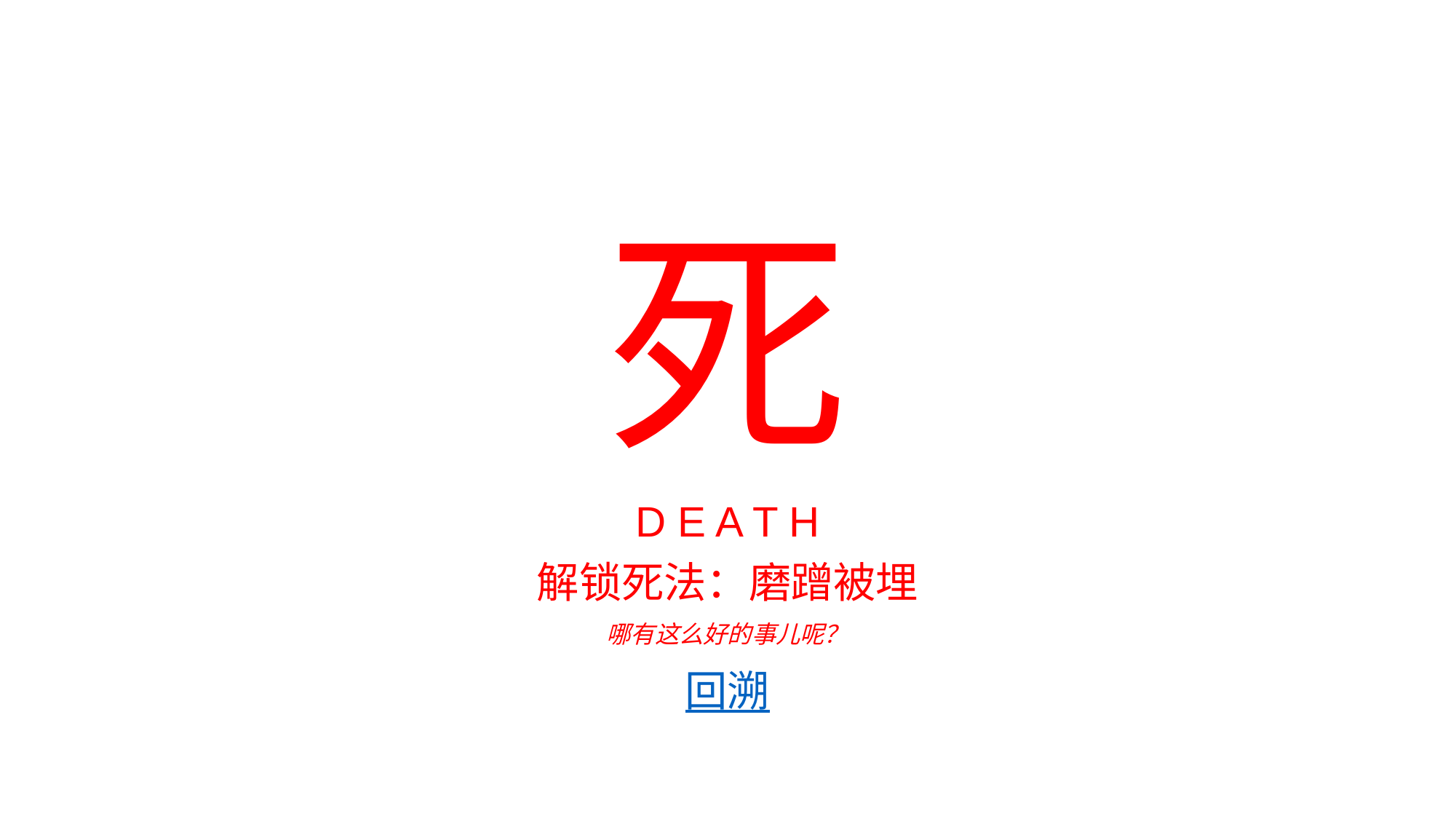

死
D E A T H
解锁死法：磨蹭被埋
哪有这么好的事儿呢？
回溯